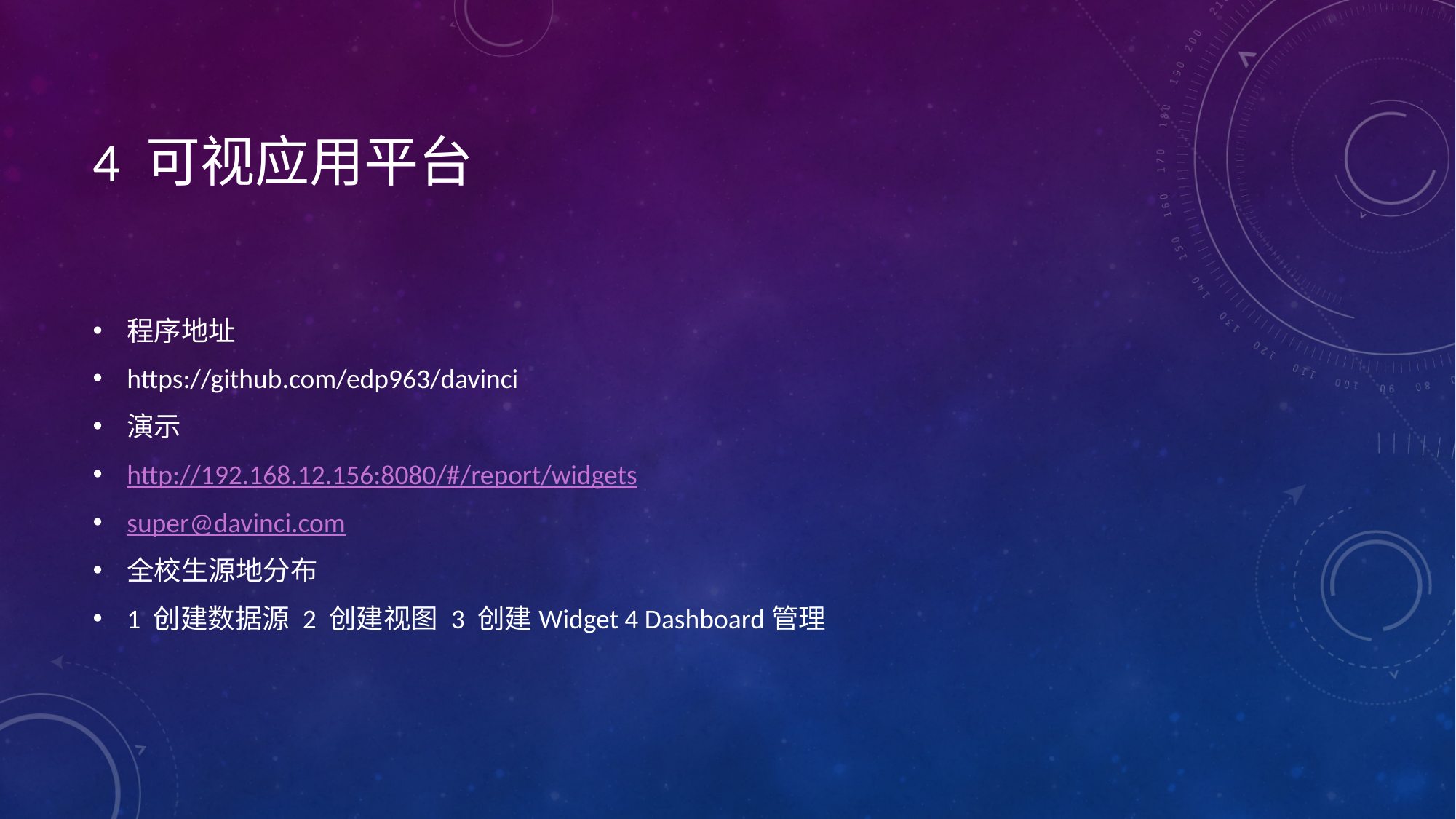

# 4 可视应用平台

程序地址
https://github.com/edp963/davinci
演示
http://192.168.12.156:8080/#/report/widgets
super@davinci.com
全校生源地分布
1 创建数据源 2 创建视图 3 创建Widget 4 Dashboard管理